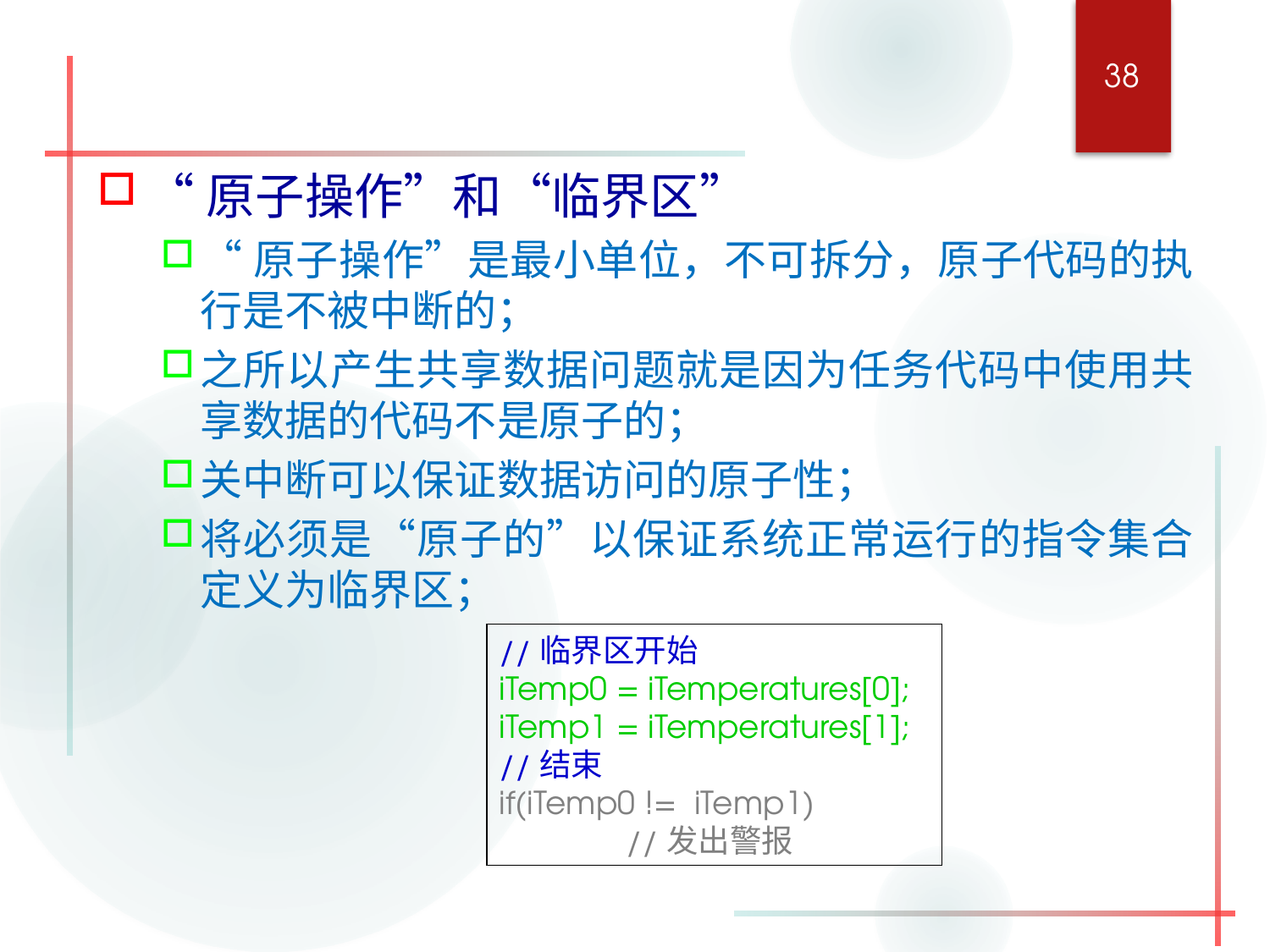

38
“原子操作”和“临界区”
“原子操作”是最小单位，不可拆分，原子代码的执行是不被中断的；
之所以产生共享数据问题就是因为任务代码中使用共享数据的代码不是原子的；
关中断可以保证数据访问的原子性；
将必须是“原子的”以保证系统正常运行的指令集合定义为临界区；
//临界区开始
iTemp0 = iTemperatures[0];
iTemp1 = iTemperatures[1];
//结束
if(iTemp0 !=  iTemp1)
	//发出警报